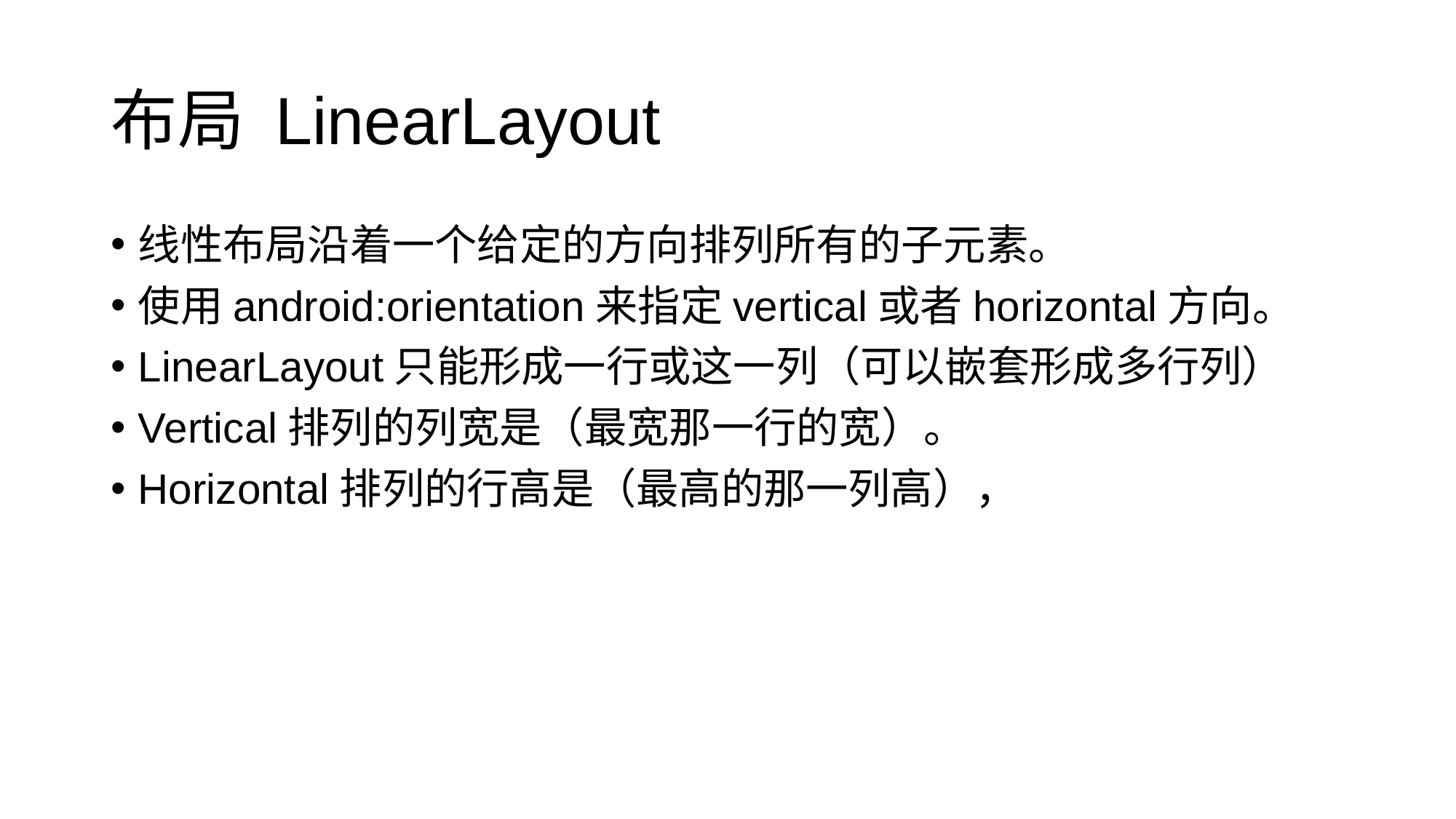

# 布局 LinearLayout
线性布局沿着一个给定的方向排列所有的子元素。
使用android:orientation来指定vertical或者horizontal方向。
LinearLayout只能形成一行或这一列（可以嵌套形成多行列）
Vertical排列的列宽是（最宽那一行的宽）。
Horizontal排列的行高是（最高的那一列高），